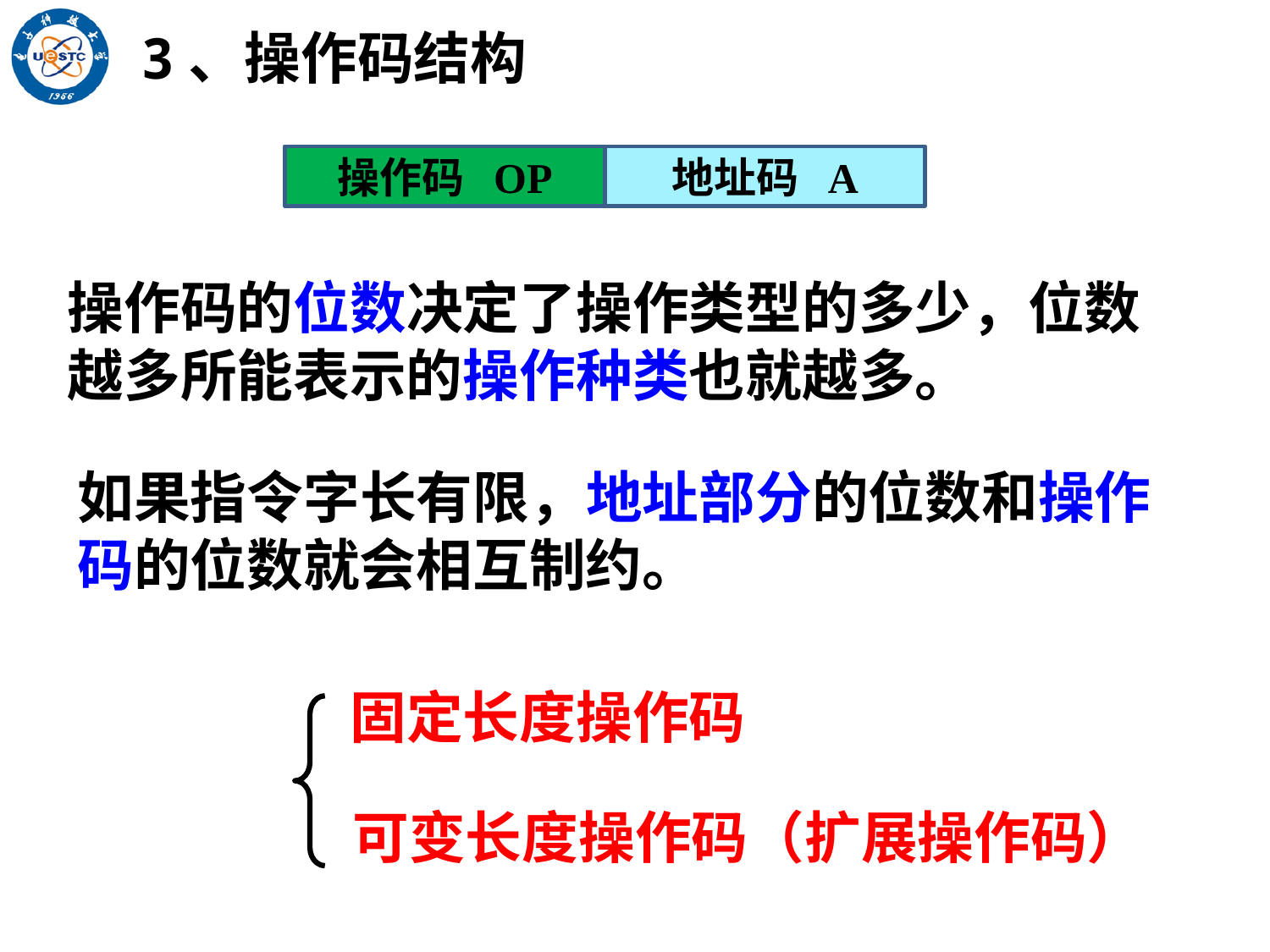

3、操作码结构
操作码  OP
地址码  A
操作码  OP
操作码的位数决定了操作类型的多少，位数越多所能表示的操作种类也就越多。
如果指令字长有限，地址部分的位数和操作码的位数就会相互制约。
固定长度操作码

可变长度操作码（扩展操作码）